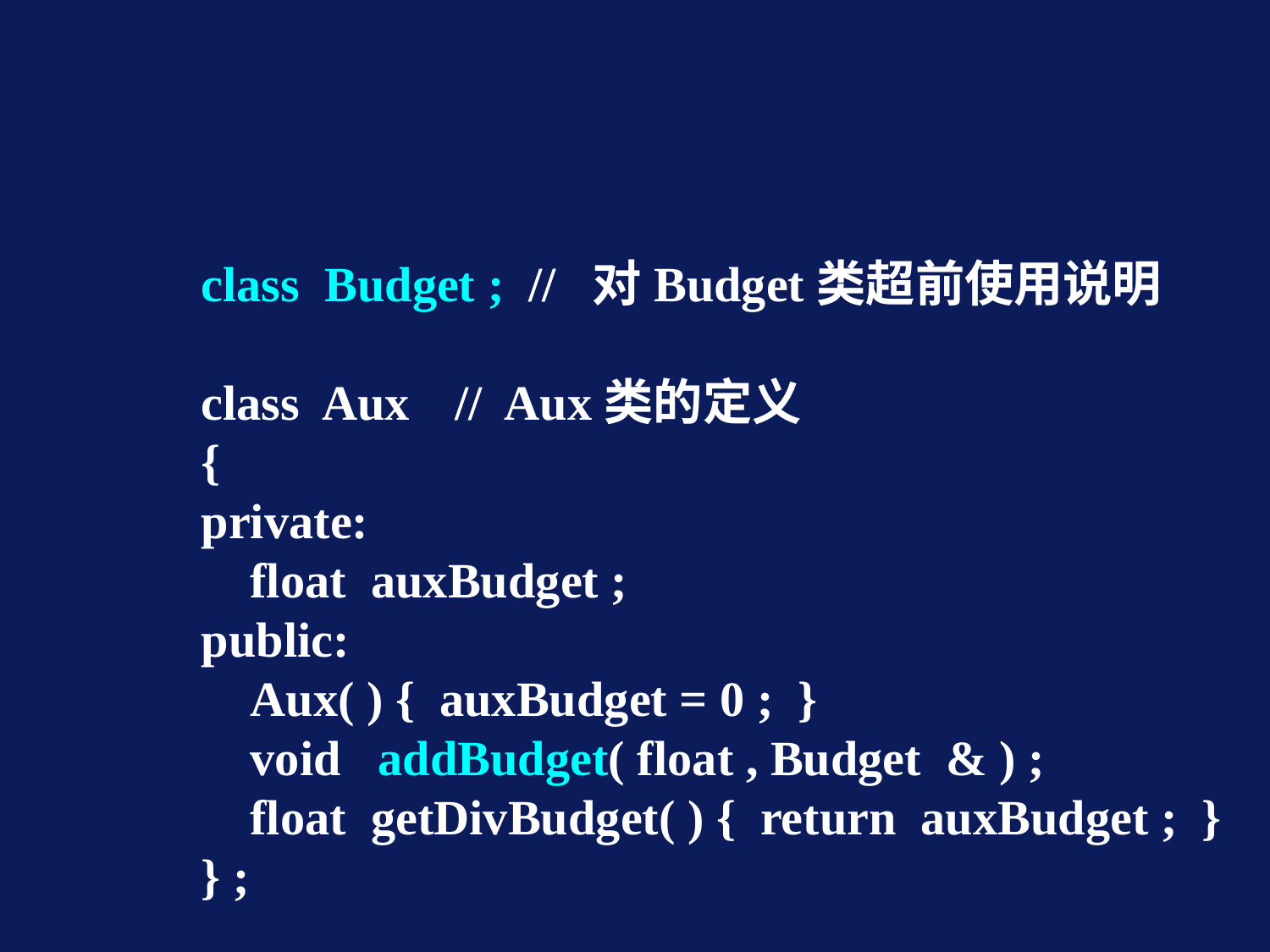

class  Budget ;  //  对Budget类超前使用说明

class  Aux  	//  Aux类的定义
{
private:
    float  auxBudget ;
public:
    Aux( ) {  auxBudget = 0 ;  }
    void   addBudget( float , Budget  & ) ;
    float  getDivBudget( ) {  return  auxBudget ;  }
} ;